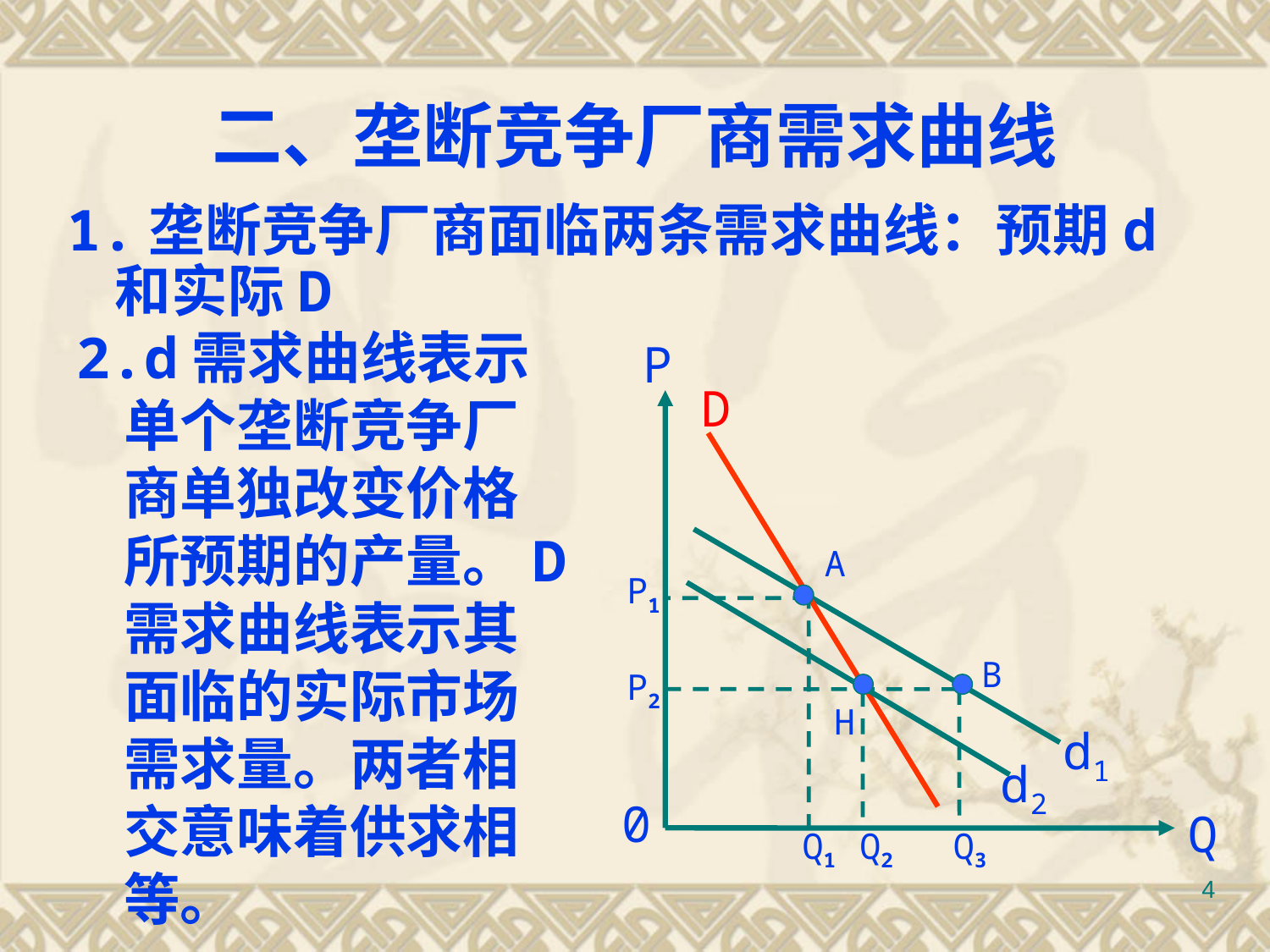

# 二、垄断竞争厂商需求曲线
1.垄断竞争厂商面临两条需求曲线：预期d和实际D
2.d需求曲线表示单个垄断竞争厂商单独改变价格所预期的产量。D需求曲线表示其面临的实际市场需求量。两者相交意味着供求相等。
P
D

A
P1

B
P2

H

d1
d2
0
Q
Q1
Q2
Q3

4